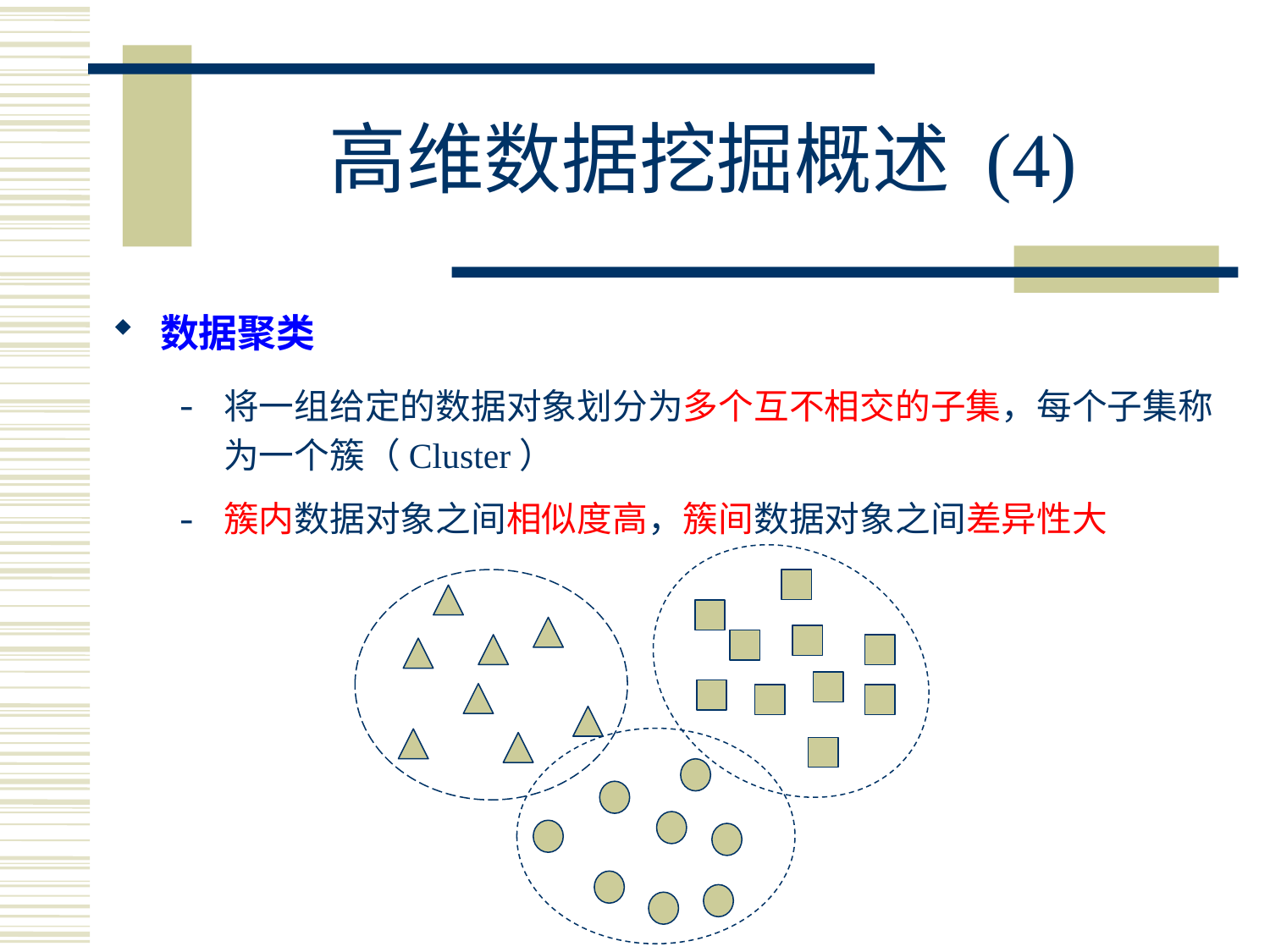

# 高维数据挖掘概述 (4)
数据聚类
将一组给定的数据对象划分为多个互不相交的子集，每个子集称为一个簇（Cluster）
簇内数据对象之间相似度高，簇间数据对象之间差异性大